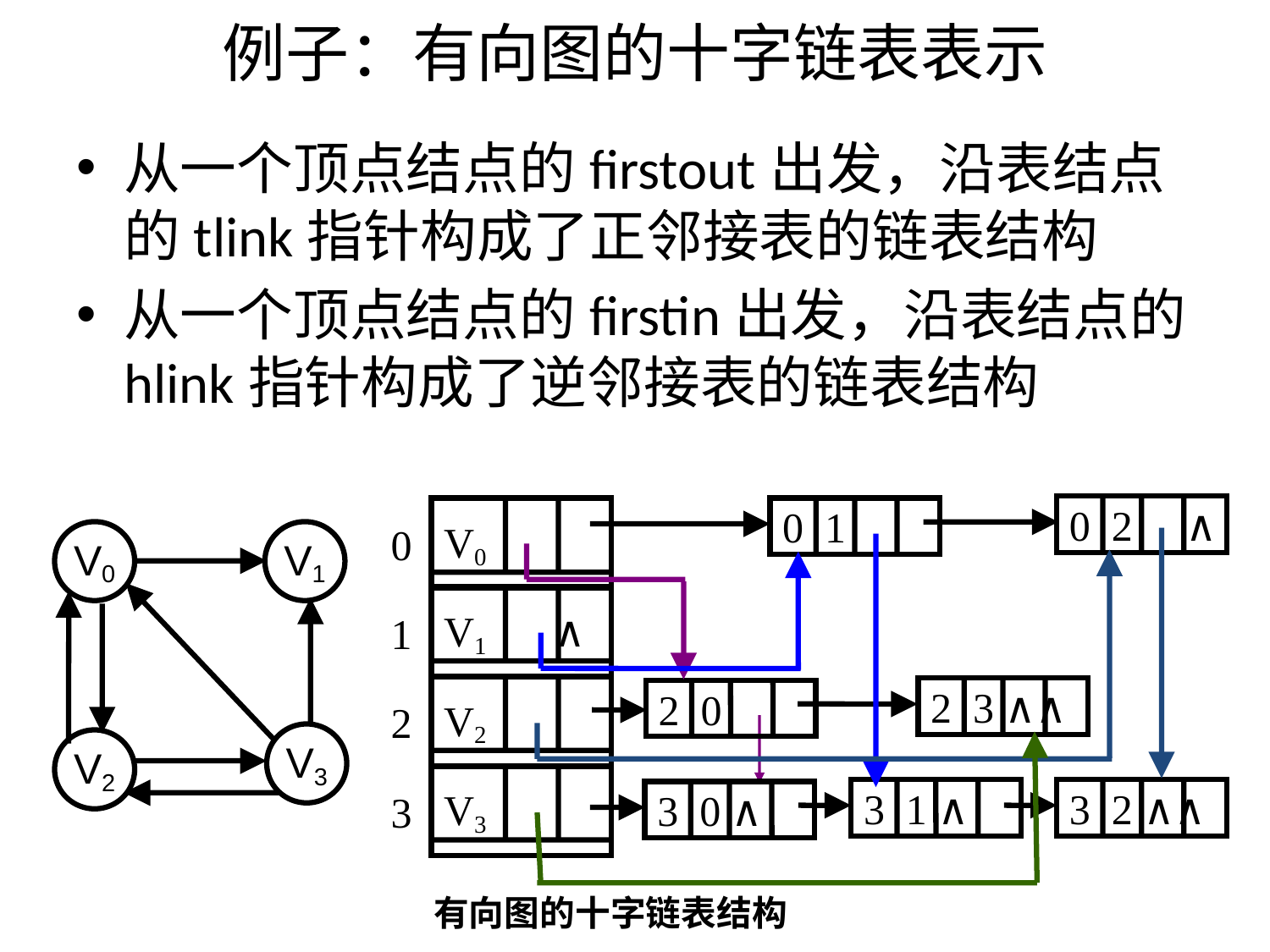

# 例子：有向图的十字链表表示
从一个顶点结点的firstout出发，沿表结点的tlink指针构成了正邻接表的链表结构
从一个顶点结点的firstin出发，沿表结点的hlink指针构成了逆邻接表的链表结构

0  2     ∧

0  1

V0

V1           ∧

V2

V3

0
1
2
3

2  3 ∧∧

2  0

3  1 ∧

3  0 ∧

3  2 ∧∧

V0
V1

V3
V2

有向图的十字链表结构